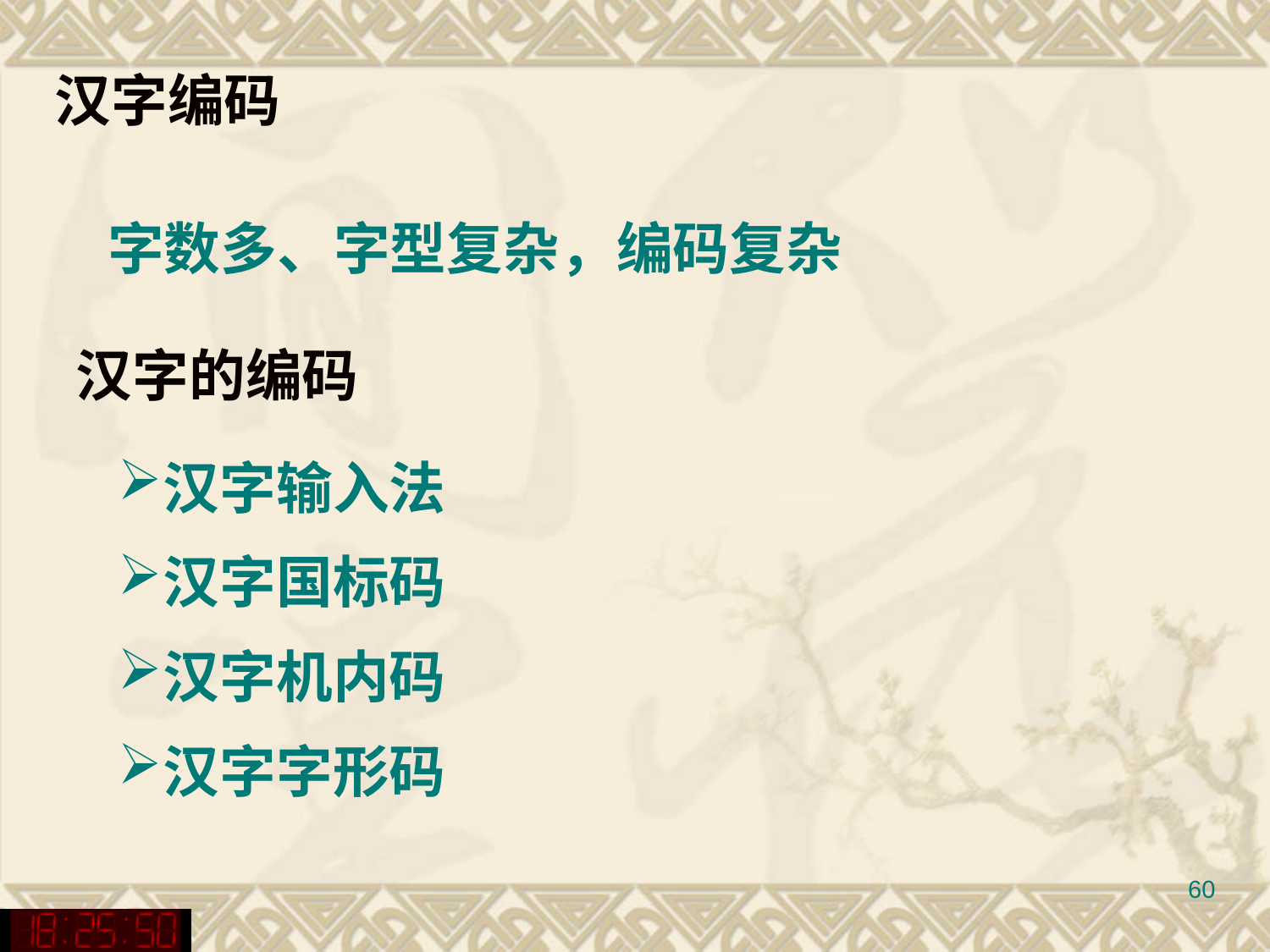

汉字编码
字数多、字型复杂，编码复杂
汉字的编码
汉字输入法
汉字国标码
汉字机内码
汉字字形码
60